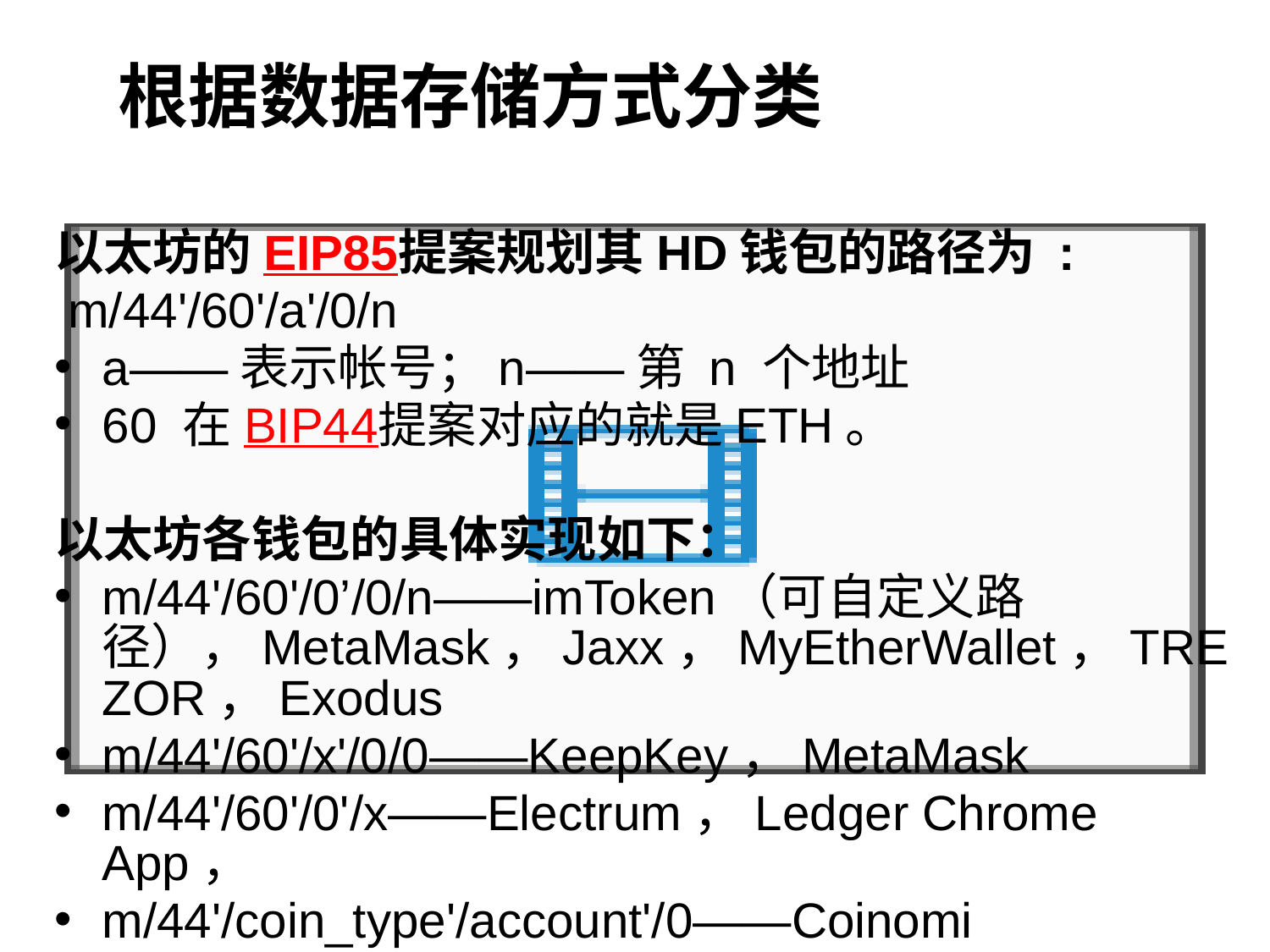

# 根据数据存储方式分类
以太坊的EIP85提案规划其HD钱包的路径为 :
 m/44'/60'/a'/0/n
a——表示帐号；n——第 n 个地址
60 在BIP44提案对应的就是ETH。

以太坊各钱包的具体实现如下：
m/44'/60'/0’/0/n——imToken（可自定义路径），MetaMask，Jaxx，MyEtherWallet，TREZOR，Exodus
m/44'/60'/x'/0/0——KeepKey，MetaMask
m/44'/60'/0'/x——Electrum，Ledger Chrome App，
m/44'/coin_type'/account'/0——Coinomi